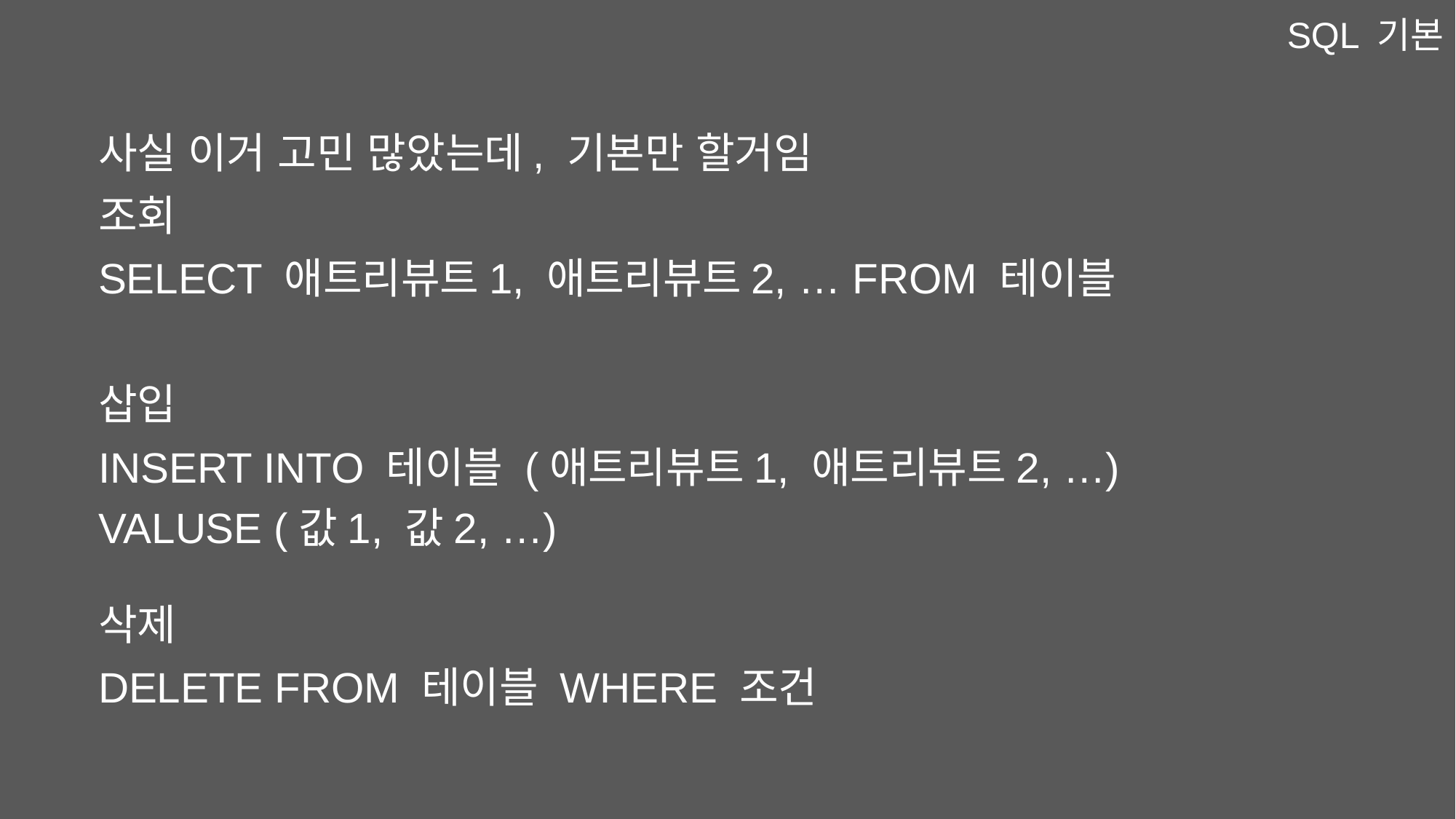

SQL 기본
사실 이거 고민 많았는데, 기본만 할거임
조회
SELECT 애트리뷰트1, 애트리뷰트2, … FROM 테이블
삽입
INSERT INTO 테이블 (애트리뷰트1, 애트리뷰트2, …)
VALUSE (값1, 값2, …)
삭제
DELETE FROM 테이블 WHERE 조건